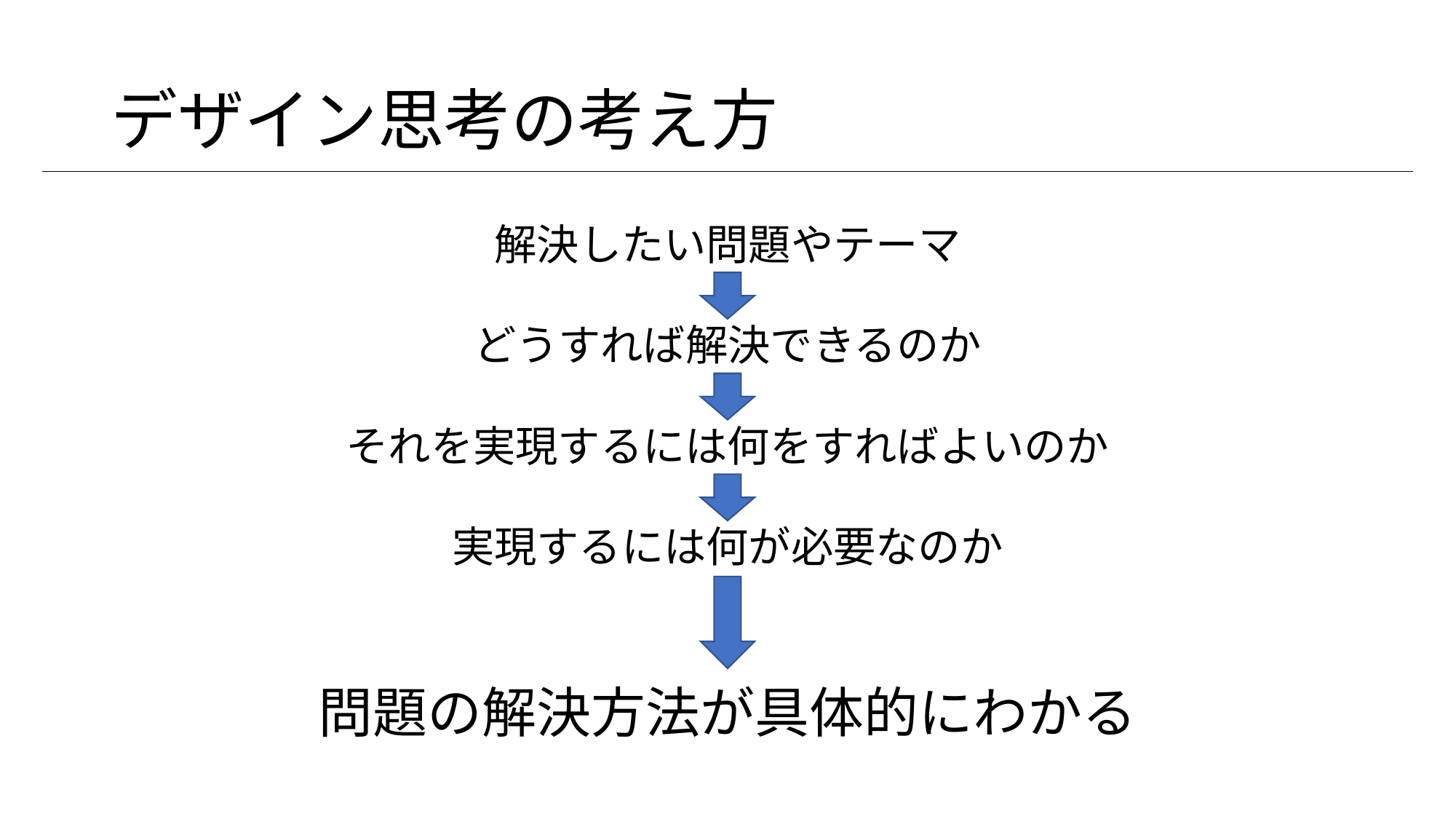

# デザイン思考の考え方
解決したい問題やテーマ

どうすれば解決できるのか

それを実現するには何をすればよいのか

実現するには何が必要なのか

問題の解決方法が具体的にわかる